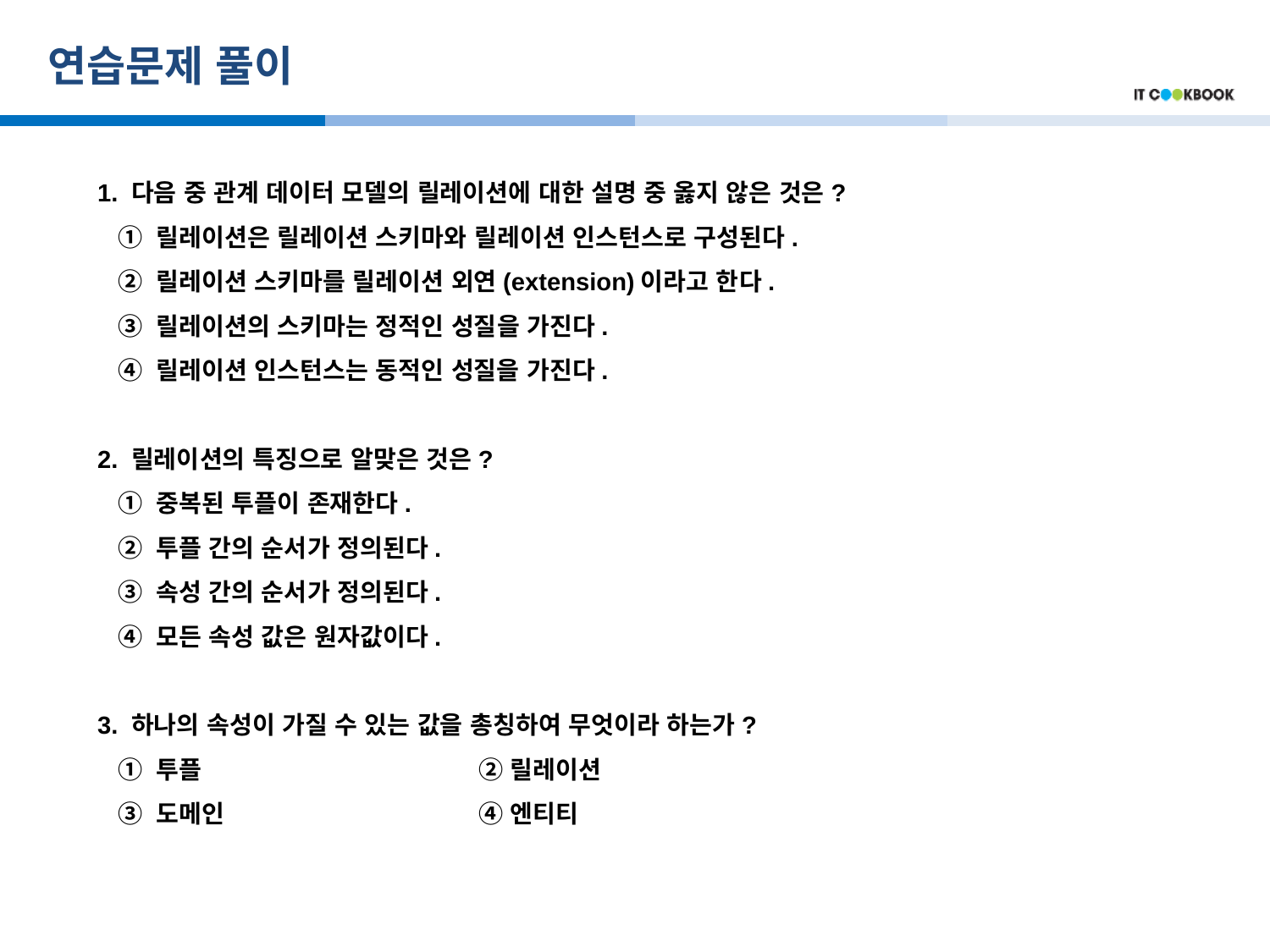

# 연습문제 풀이
1. 다음 중 관계 데이터 모델의 릴레이션에 대한 설명 중 옳지 않은 것은?
   ① 릴레이션은 릴레이션 스키마와 릴레이션 인스턴스로 구성된다.
   ② 릴레이션 스키마를 릴레이션 외연(extension)이라고 한다.
   ③ 릴레이션의 스키마는 정적인 성질을 가진다.
   ④ 릴레이션 인스턴스는 동적인 성질을 가진다.

2. 릴레이션의 특징으로 알맞은 것은?
   ① 중복된 투플이 존재한다.
   ② 투플 간의 순서가 정의된다.
   ③ 속성 간의 순서가 정의된다.
   ④ 모든 속성 값은 원자값이다.

3. 하나의 속성이 가질 수 있는 값을 총칭하여 무엇이라 하는가?
   ① 투플			② 릴레이션
   ③ 도메인		④ 엔티티